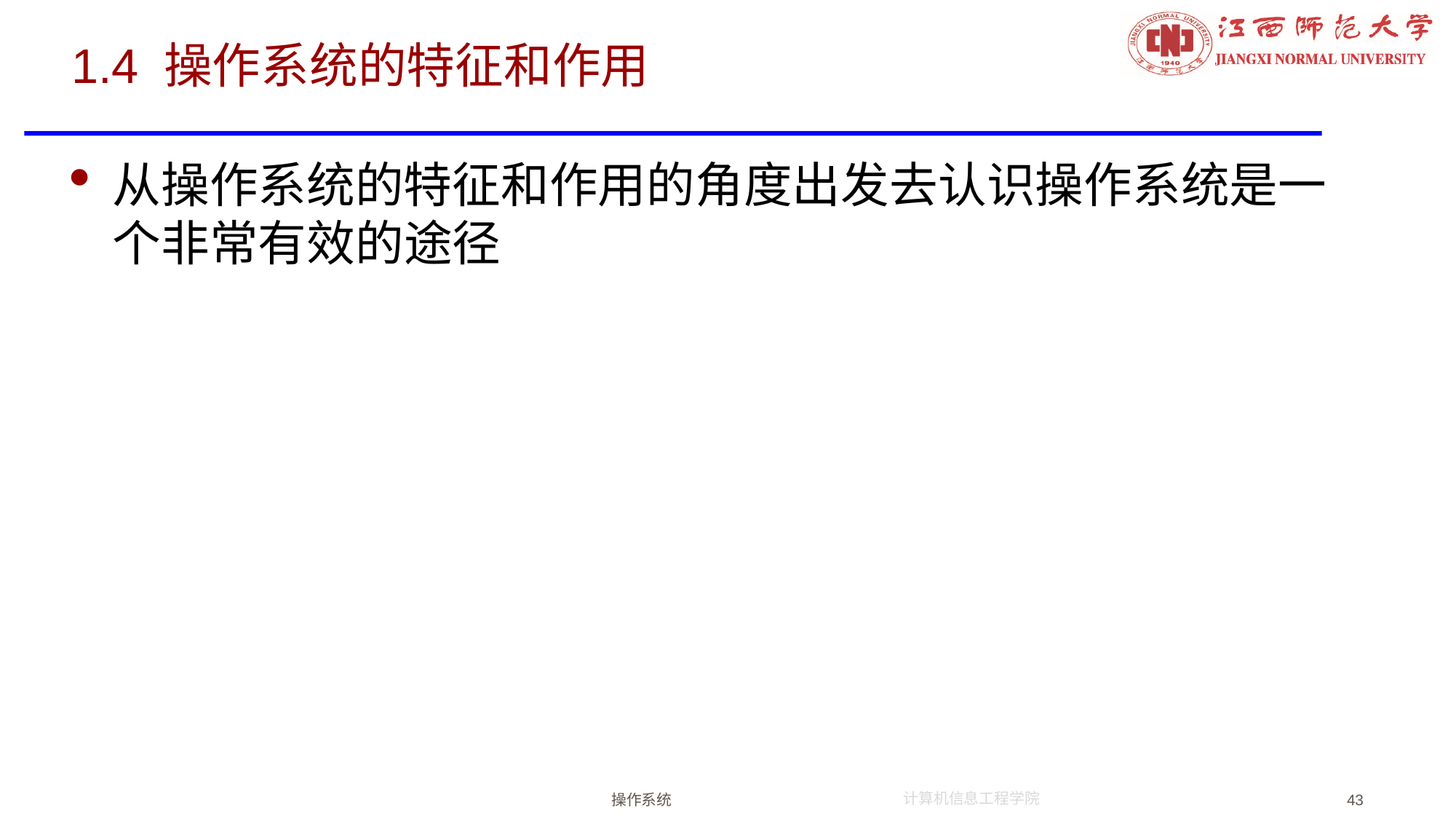

# 1.4 操作系统的特征和作用
从操作系统的特征和作用的角度出发去认识操作系统是一个非常有效的途径
操作系统
43